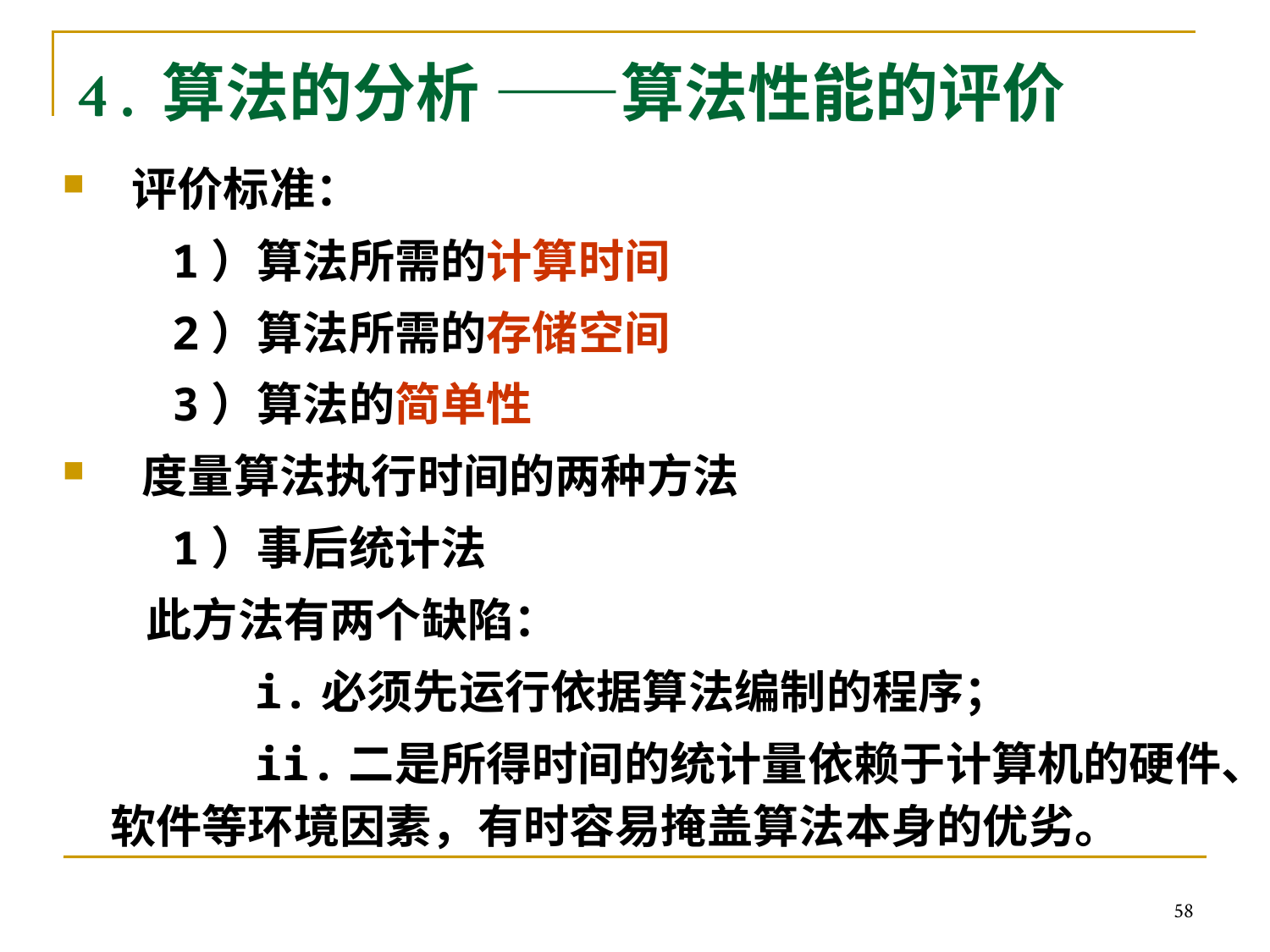

# 4 . 算法的分析 ——算法性能的评价
 评价标准：
    1）算法所需的计算时间
    2）算法所需的存储空间
    3）算法的简单性
  度量算法执行时间的两种方法
    1）事后统计法
       此方法有两个缺陷：
       i.必须先运行依据算法编制的程序；
       ii.二是所得时间的统计量依赖于计算机的硬件、软件等环境因素，有时容易掩盖算法本身的优劣。
58